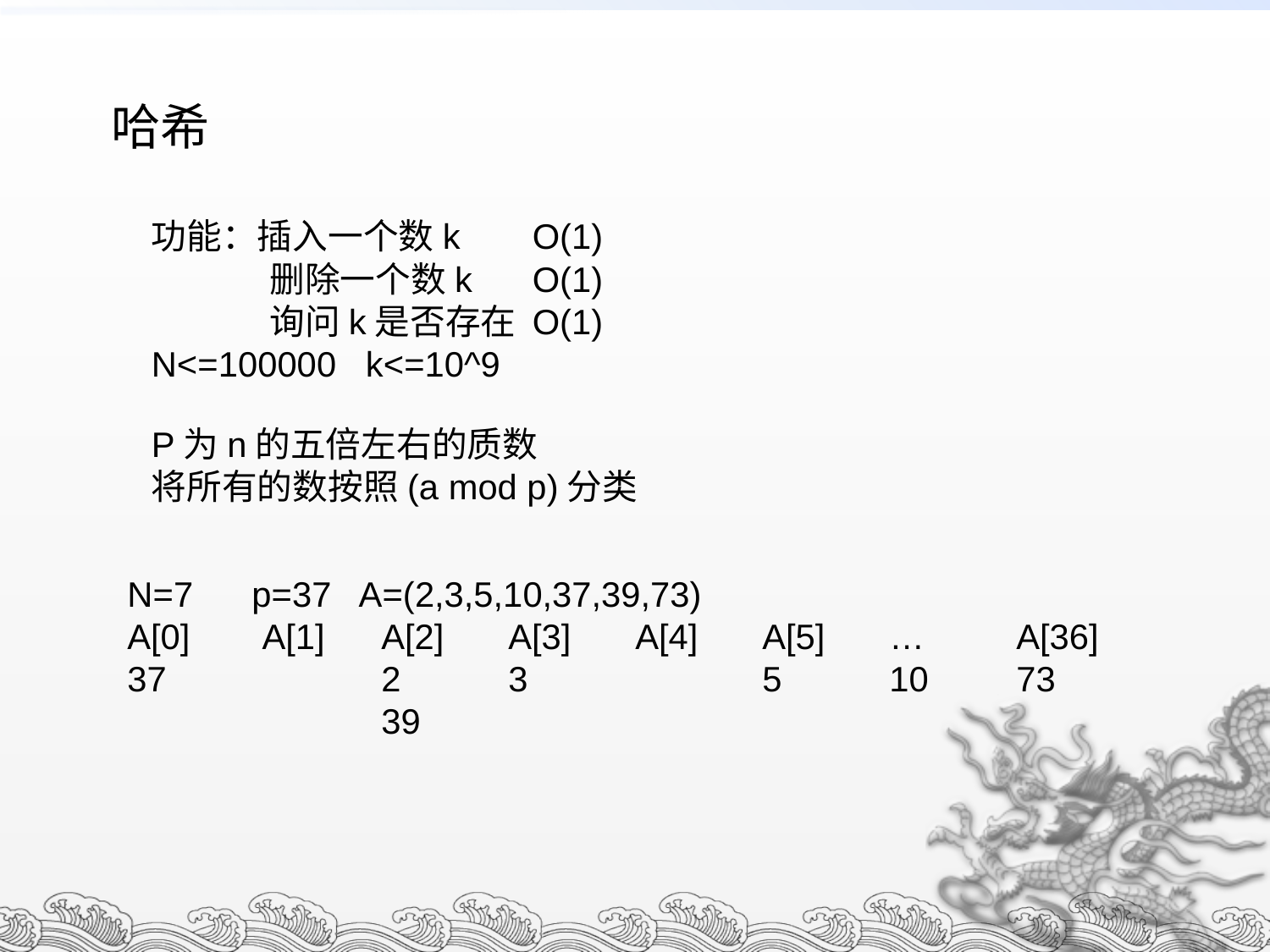

哈希
功能：插入一个数k 	O(1)
              删除一个数k 	O(1)
              询问k是否存在	O(1)
N<=100000   k<=10^9
P为n的五倍左右的质数
将所有的数按照(a mod p)分类
N=7      p=37   A=(2,3,5,10,37,39,73)
A[0]	 A[1]	A[2]	A[3]	A[4]	A[5]	…	A[36]
37		2	3		5	10	73
		39